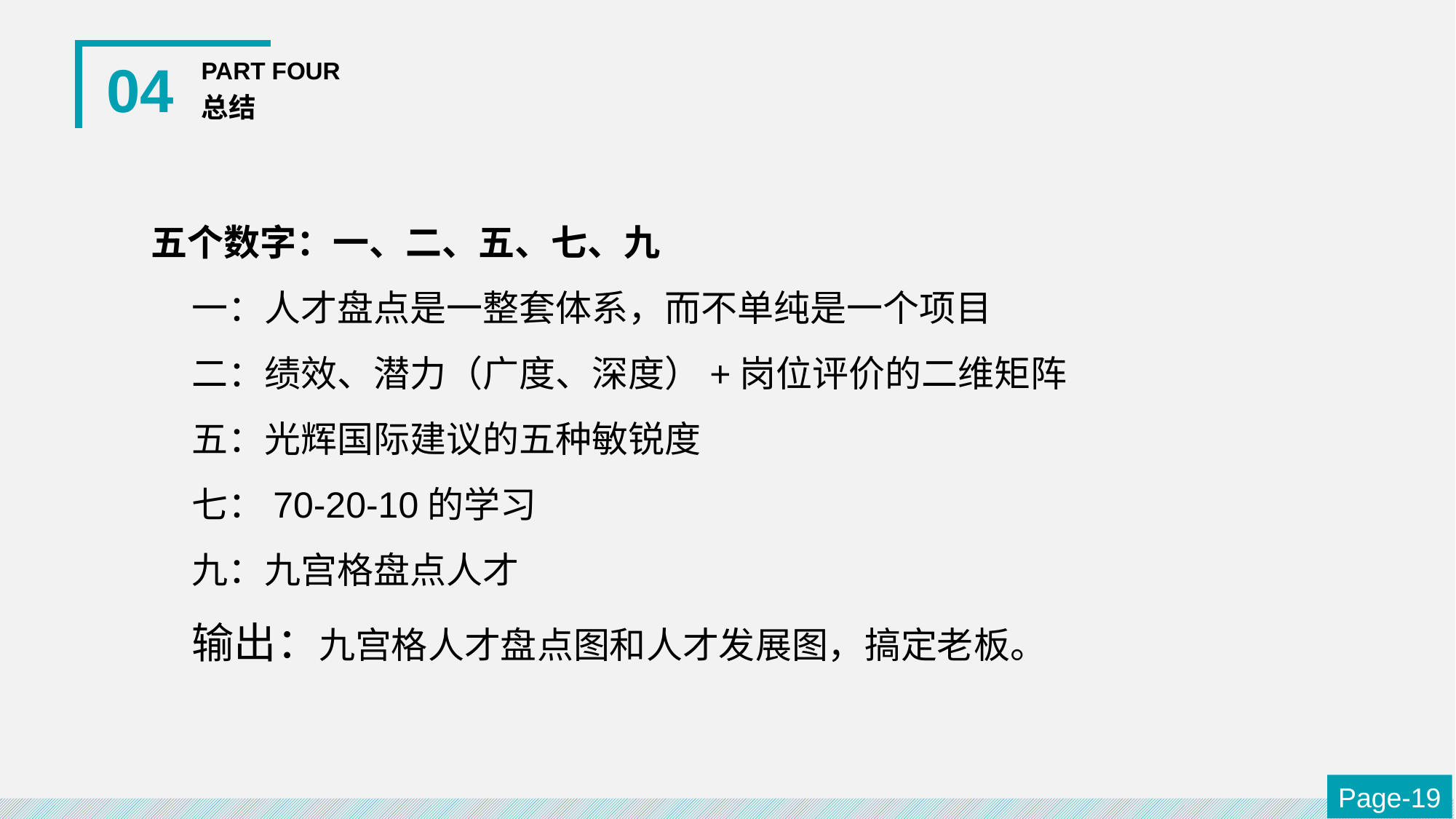

04
PART FOUR
总结
五个数字：一、二、五、七、九
一：人才盘点是一整套体系，而不单纯是一个项目
二：绩效、潜力（广度、深度）+岗位评价的二维矩阵
五：光辉国际建议的五种敏锐度
七：70-20-10的学习
九：九宫格盘点人才
输出：九宫格人才盘点图和人才发展图，搞定老板。
Page-19